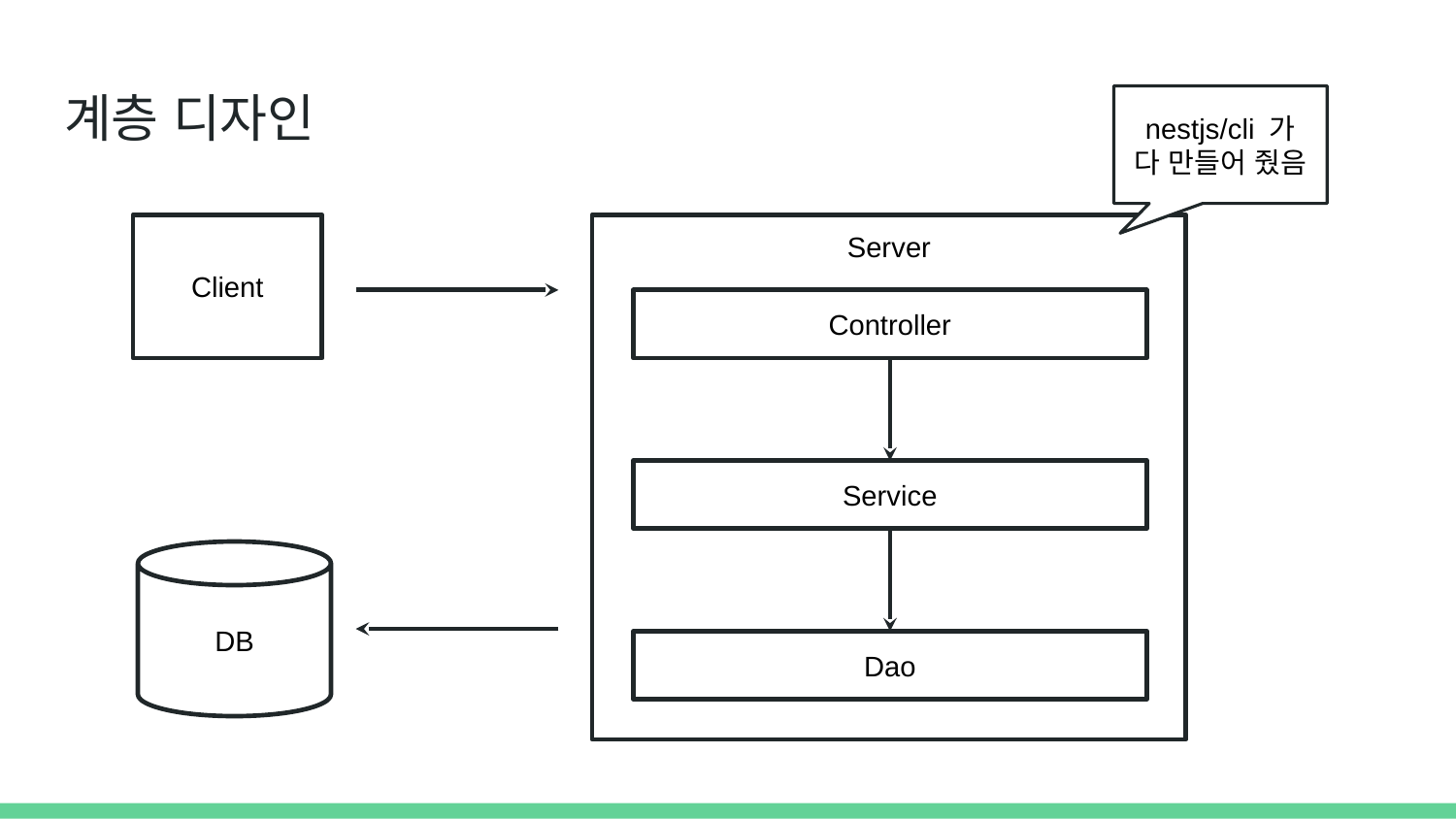

# 계층 디자인
nestjs/cli 가
다 만들어 줬음
Client
Server
Controller
Service
DB
Dao